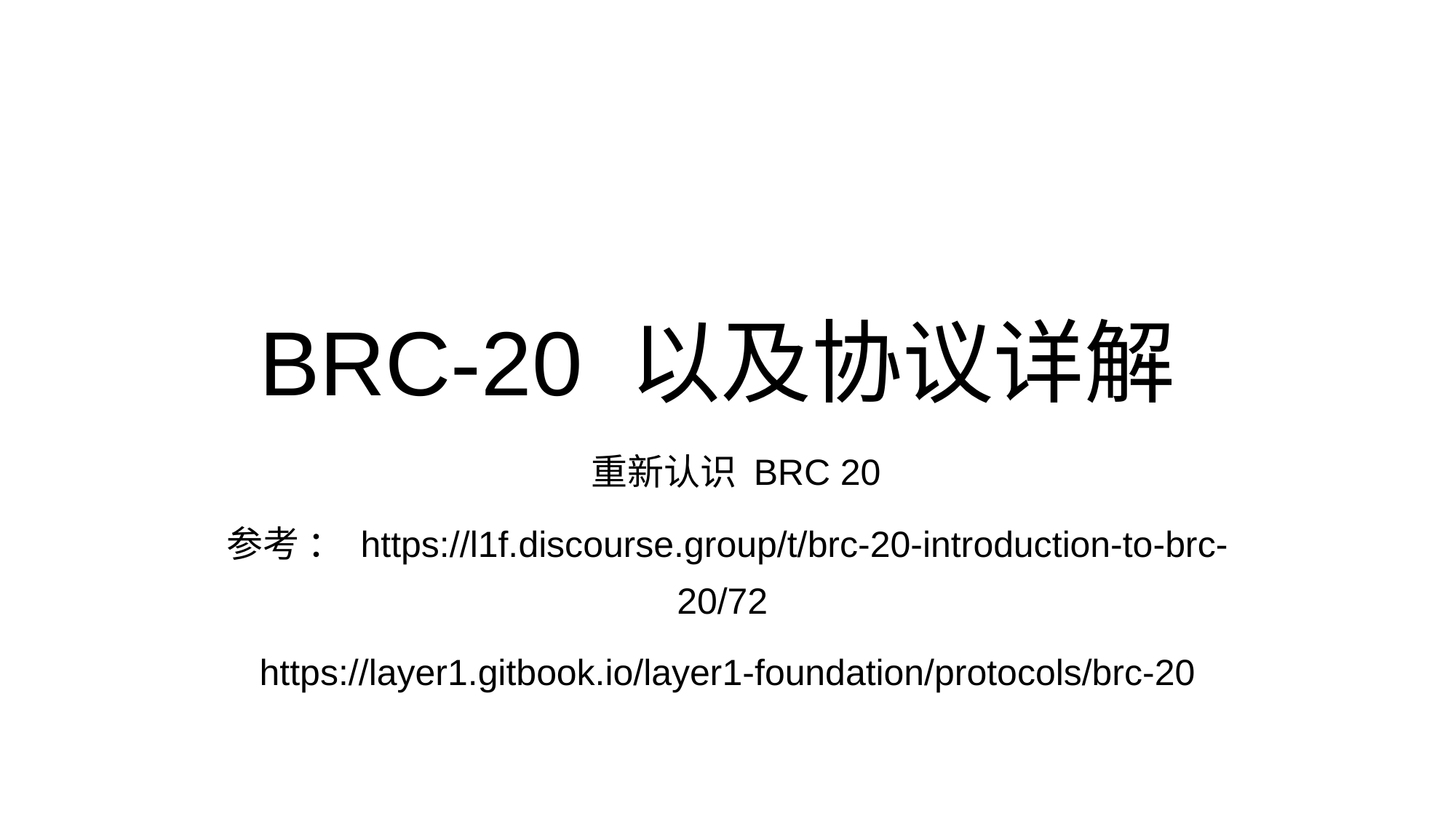

# BRC-20 以及协议详解
 重新认识 BRC 20
参考 ： https://l1f.discourse.group/t/brc-20-introduction-to-brc-20/72
https://layer1.gitbook.io/layer1-foundation/protocols/brc-20